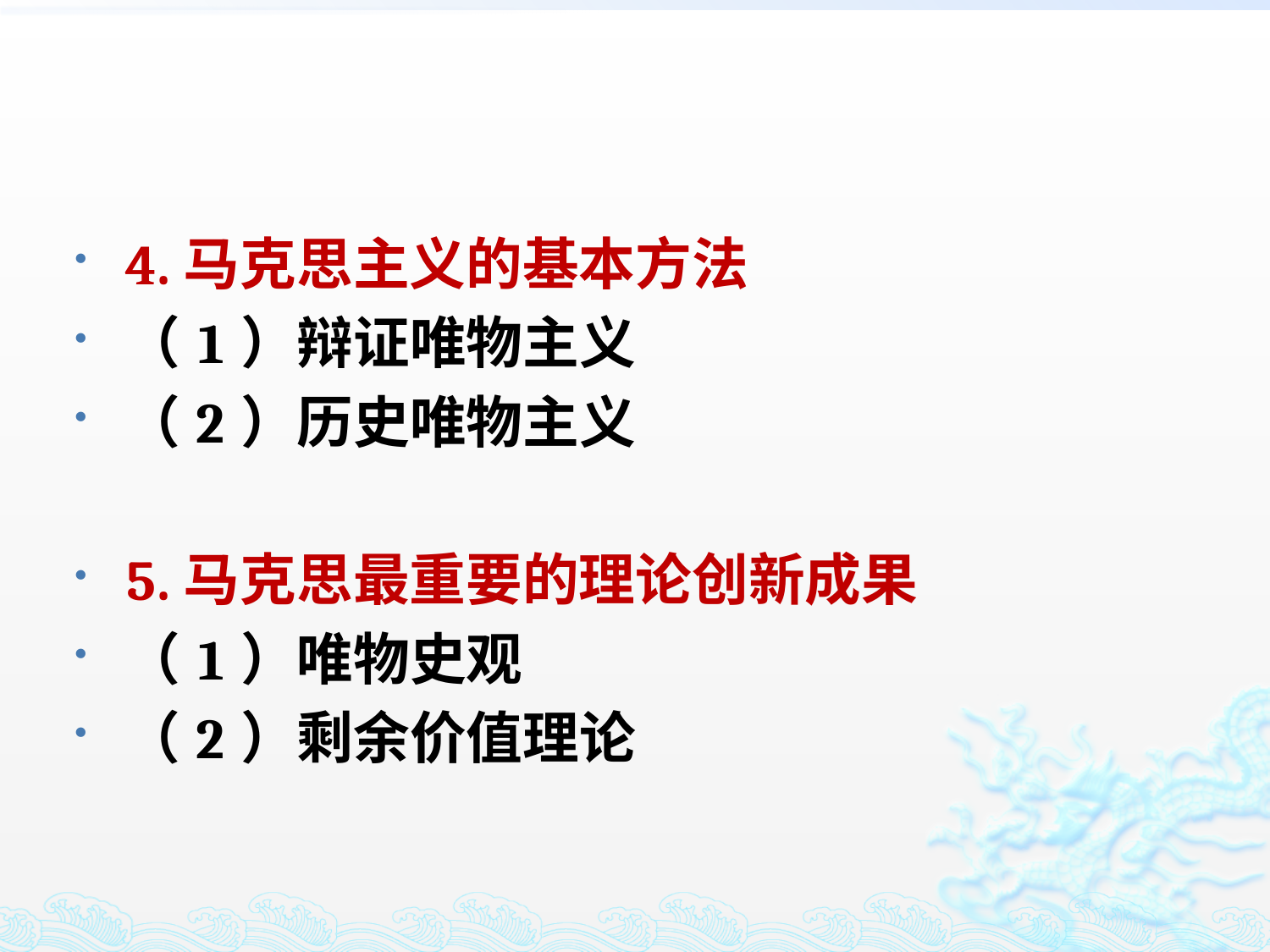

4.马克思主义的基本方法
（1）辩证唯物主义
（2）历史唯物主义

5.马克思最重要的理论创新成果
（1）唯物史观
（2）剩余价值理论